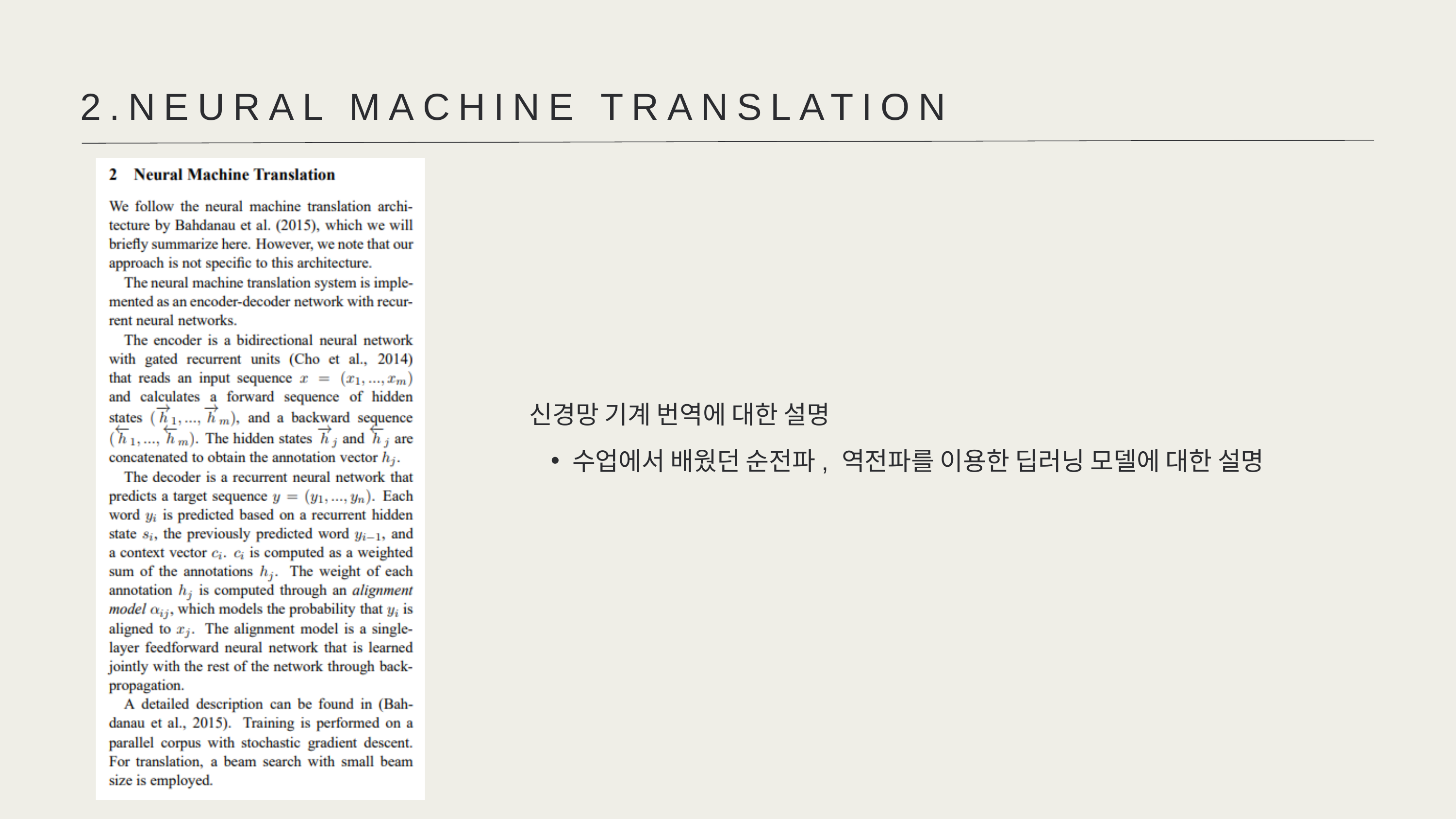

2.NEURAL MACHINE TRANSLATION

신경망 기계 번역에 대한 설명
수업에서 배웠던 순전파, 역전파를 이용한 딥러닝 모델에 대한 설명